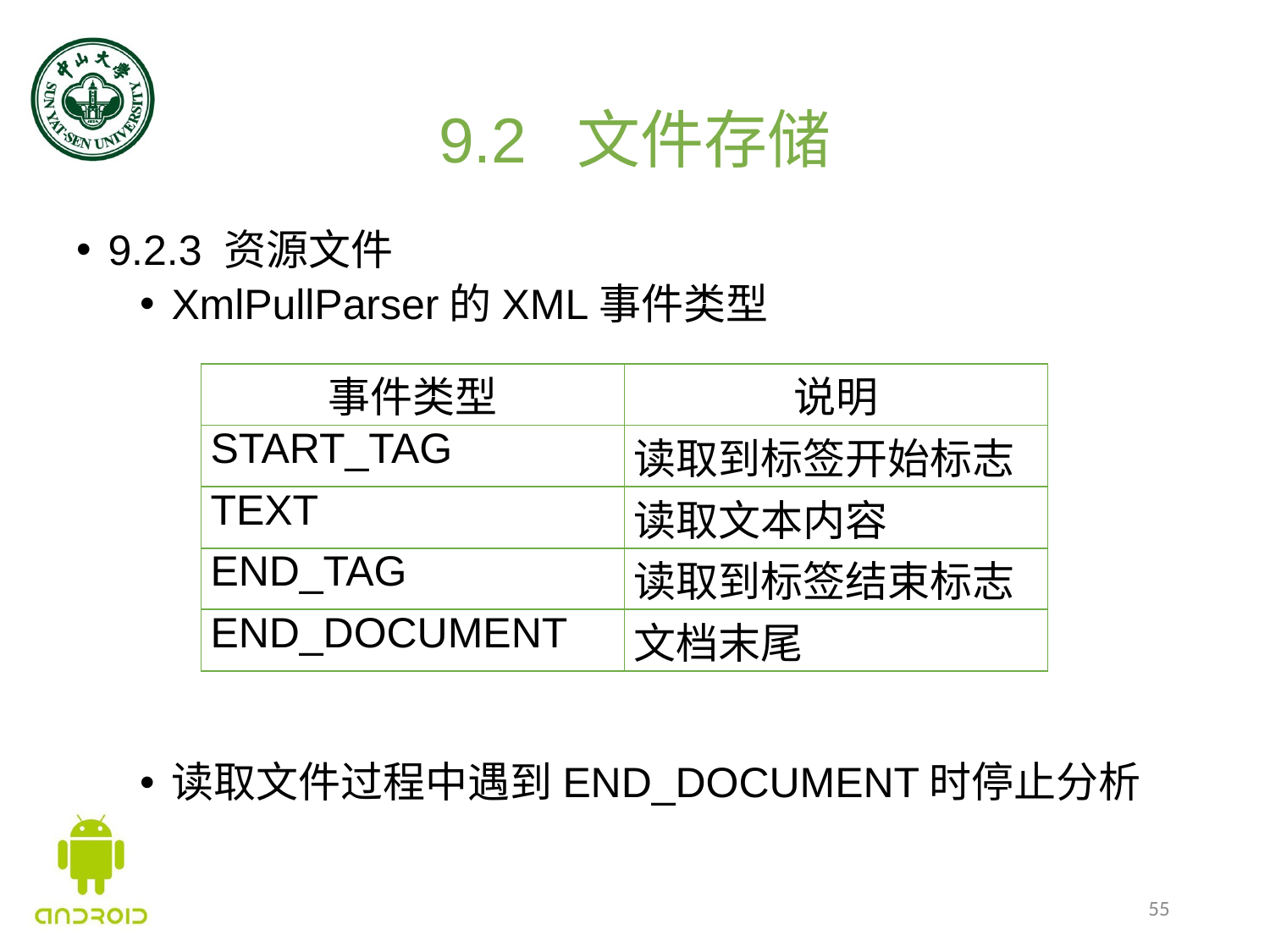

# 9.2  文件存储
9.2.3 资源文件
XmlPullParser的XML事件类型

读取文件过程中遇到END_DOCUMENT时停止分析

| 事件类型 | 说明 |
| --- | --- |
| START\_TAG | 读取到标签开始标志 |
| TEXT | 读取文本内容 |
| END\_TAG | 读取到标签结束标志 |
| END\_DOCUMENT | 文档末尾 |
55